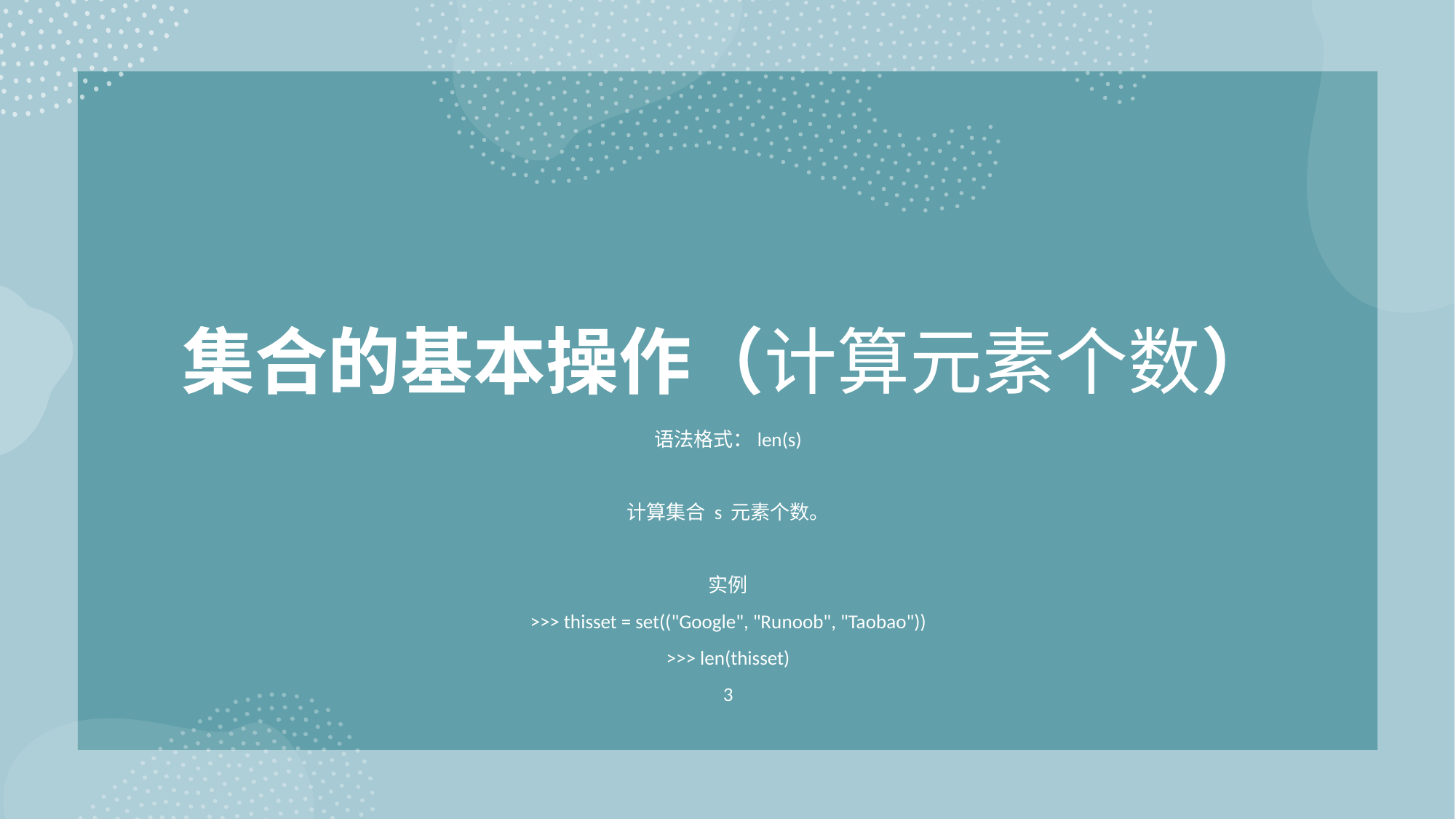

# 集合的基本操作（计算元素个数）
语法格式：len(s)

计算集合 s 元素个数。

实例
>>> thisset = set(("Google", "Runoob", "Taobao"))
>>> len(thisset)
3